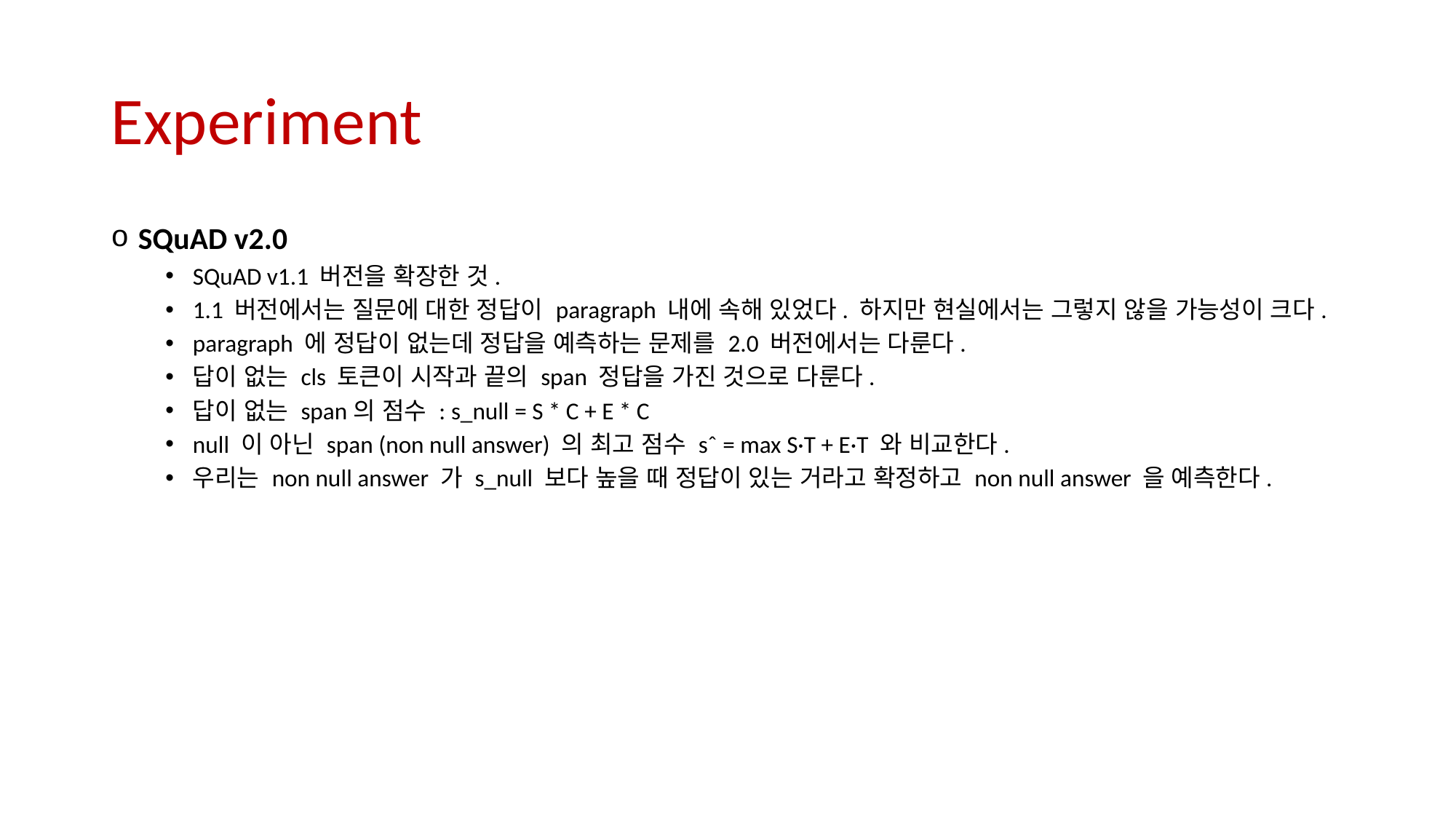

# Experiment
SQuAD v2.0
SQuAD v1.1 버전을 확장한 것.
1.1 버전에서는 질문에 대한 정답이 paragraph 내에 속해 있었다. 하지만 현실에서는 그렇지 않을 가능성이 크다.
paragraph 에 정답이 없는데 정답을 예측하는 문제를 2.0 버전에서는 다룬다.
답이 없는 cls 토큰이 시작과 끝의 span 정답을 가진 것으로 다룬다.
답이 없는 span의 점수 : s_null = S * C + E * C
null 이 아닌 span (non null answer) 의 최고 점수 sˆ = max S·T + E·T 와 비교한다.
우리는 non null answer 가 s_null 보다 높을 때 정답이 있는 거라고 확정하고 non null answer 을 예측한다.